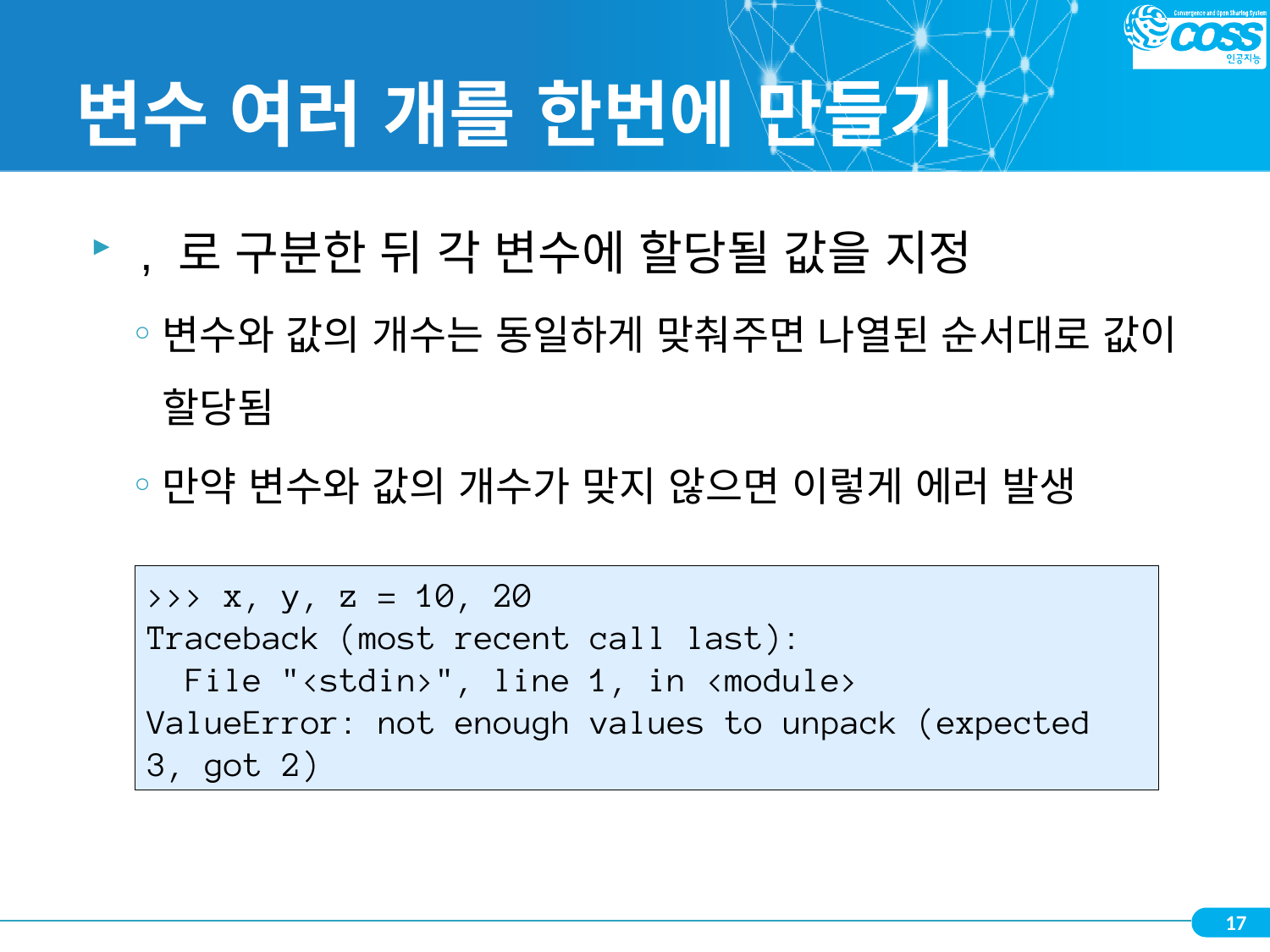

# 변수 여러 개를 한번에 만들기
 , 로 구분한 뒤 각 변수에 할당될 값을 지정
변수와 값의 개수는 동일하게 맞춰주면 나열된 순서대로 값이 할당됨
만약 변수와 값의 개수가 맞지 않으면 이렇게 에러 발생
>>> x, y, z = 10, 20
Traceback (most recent call last):
  File "<stdin>", line 1, in <module>
ValueError: not enough values to unpack (expected 3, got 2)